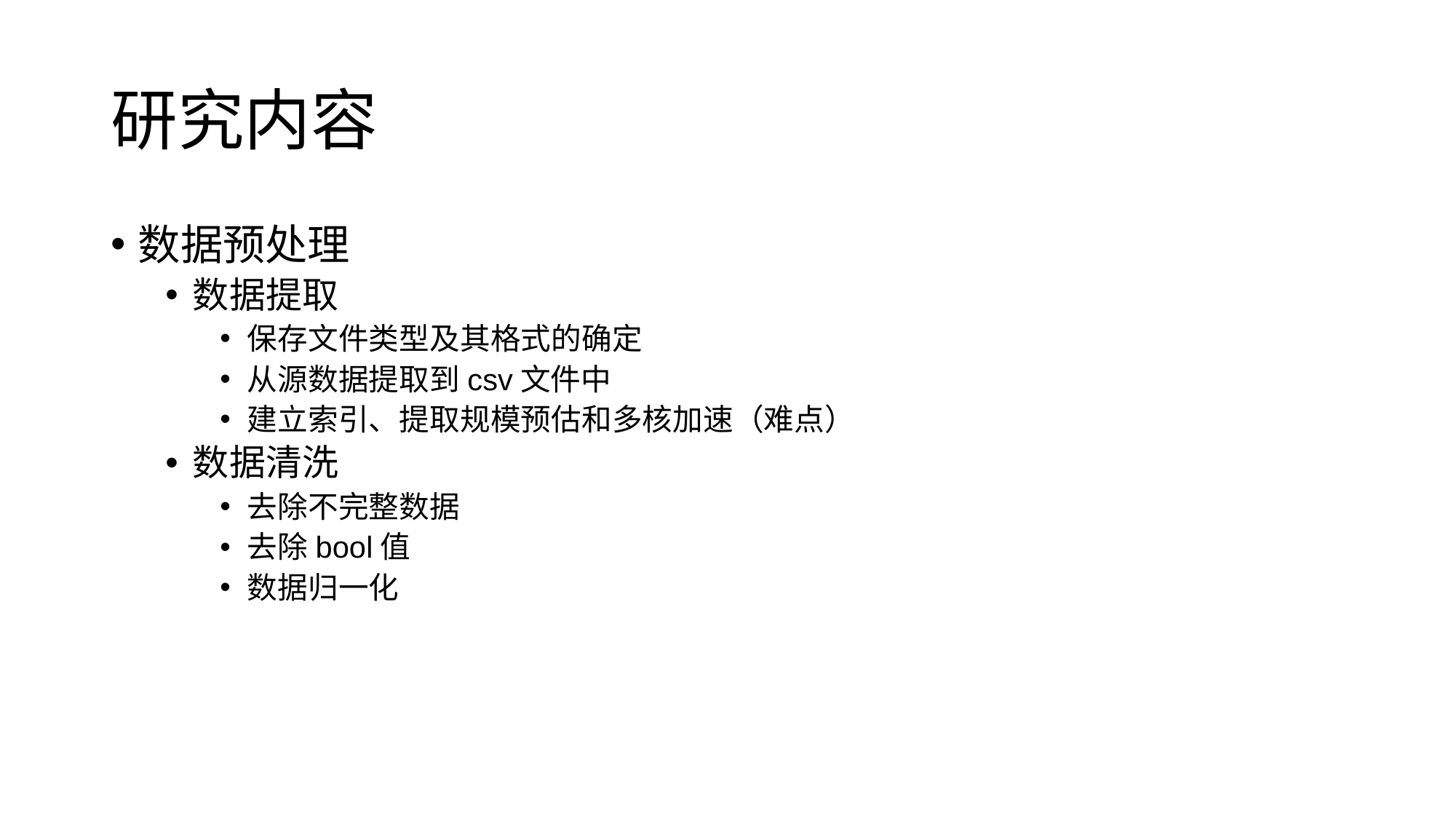

# 研究内容
数据预处理
数据提取
保存文件类型及其格式的确定
从源数据提取到csv文件中
建立索引、提取规模预估和多核加速（难点）
数据清洗
去除不完整数据
去除bool值
数据归一化